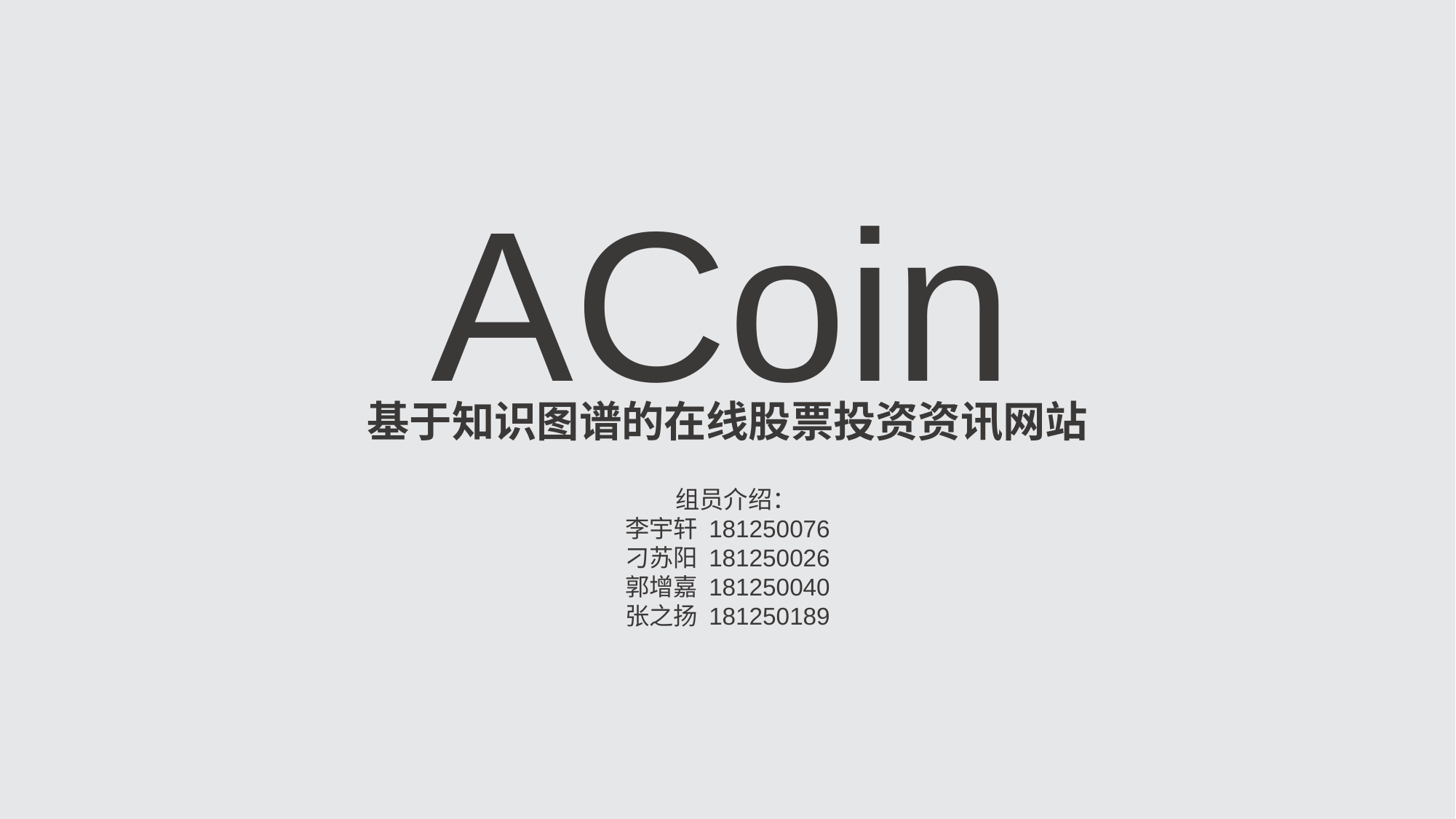

ACoin
基于知识图谱的在线股票投资资讯网站
  组员介绍：
李宇轩 181250076
刁苏阳 181250026
郭增嘉 181250040
张之扬 181250189